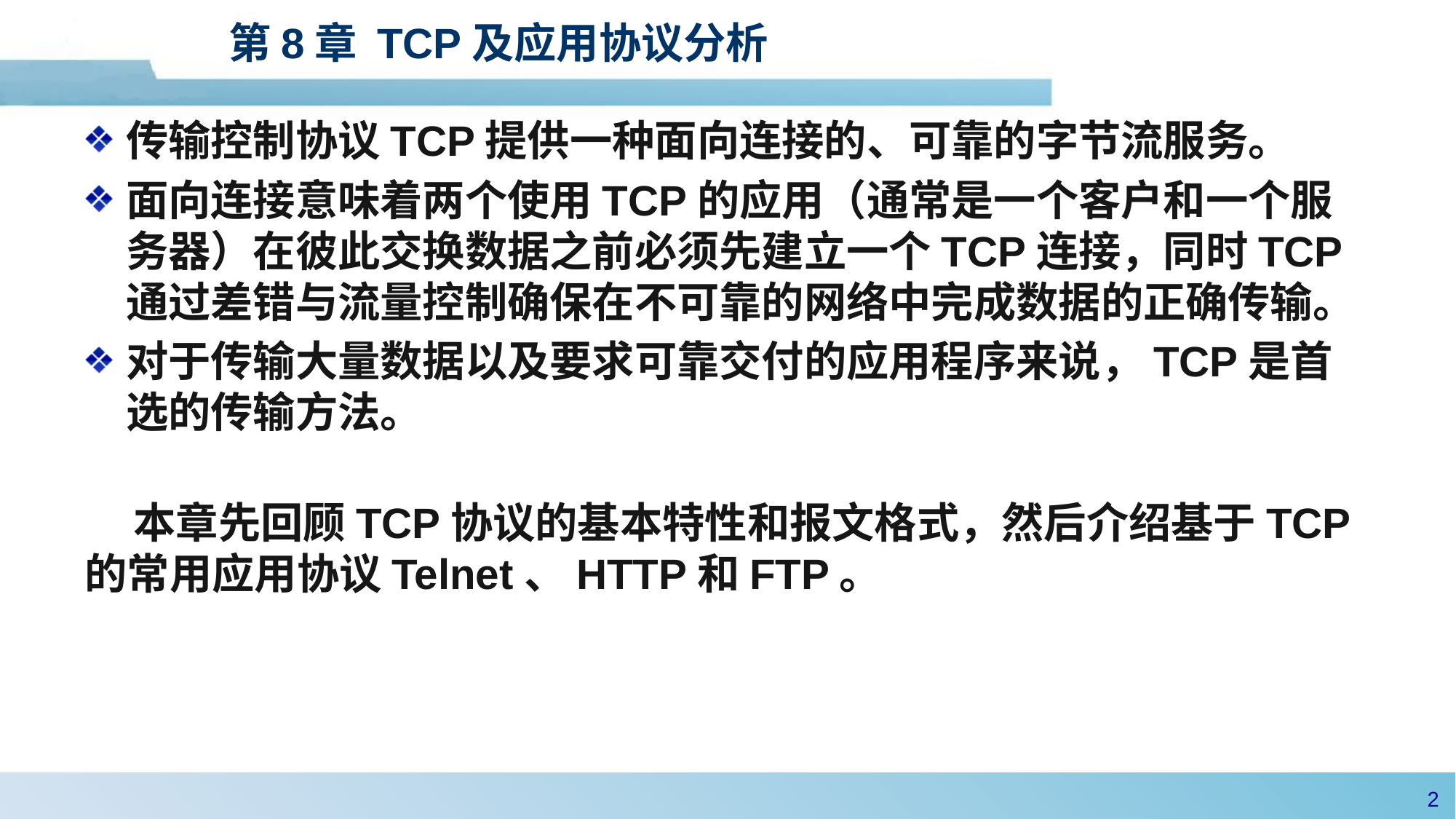

# 第8章 TCP及应用协议分析
传输控制协议TCP提供一种面向连接的、可靠的字节流服务。
面向连接意味着两个使用TCP的应用（通常是一个客户和一个服务器）在彼此交换数据之前必须先建立一个TCP连接，同时TCP通过差错与流量控制确保在不可靠的网络中完成数据的正确传输。
对于传输大量数据以及要求可靠交付的应用程序来说，TCP是首选的传输方法。
    本章先回顾TCP协议的基本特性和报文格式，然后介绍基于TCP的常用应用协议Telnet、HTTP和FTP。
2